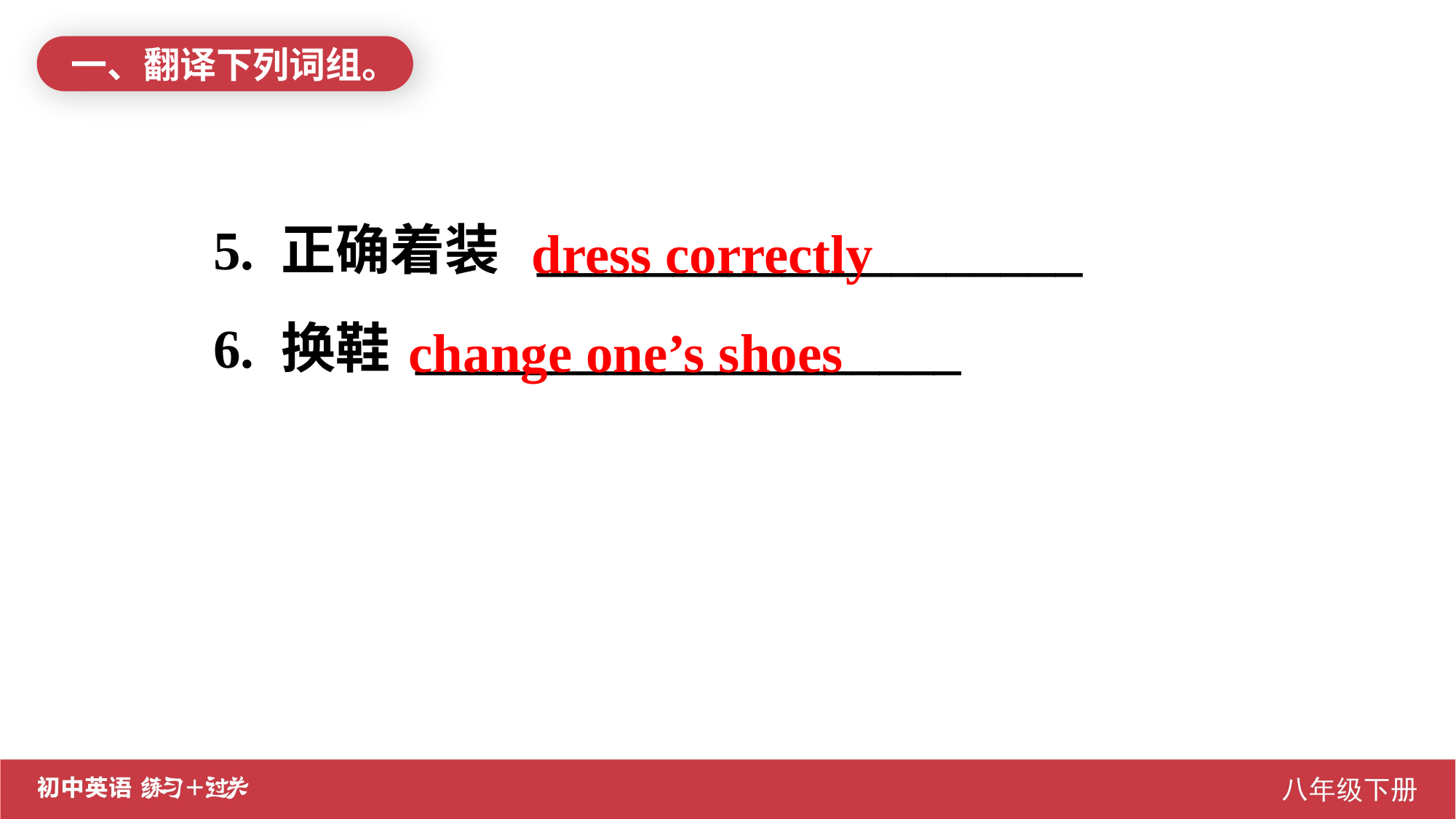

一、翻译下列词组。
5. 正确着装  ____________________
6. 换鞋 ____________________
         dress correctly
change one’s shoes